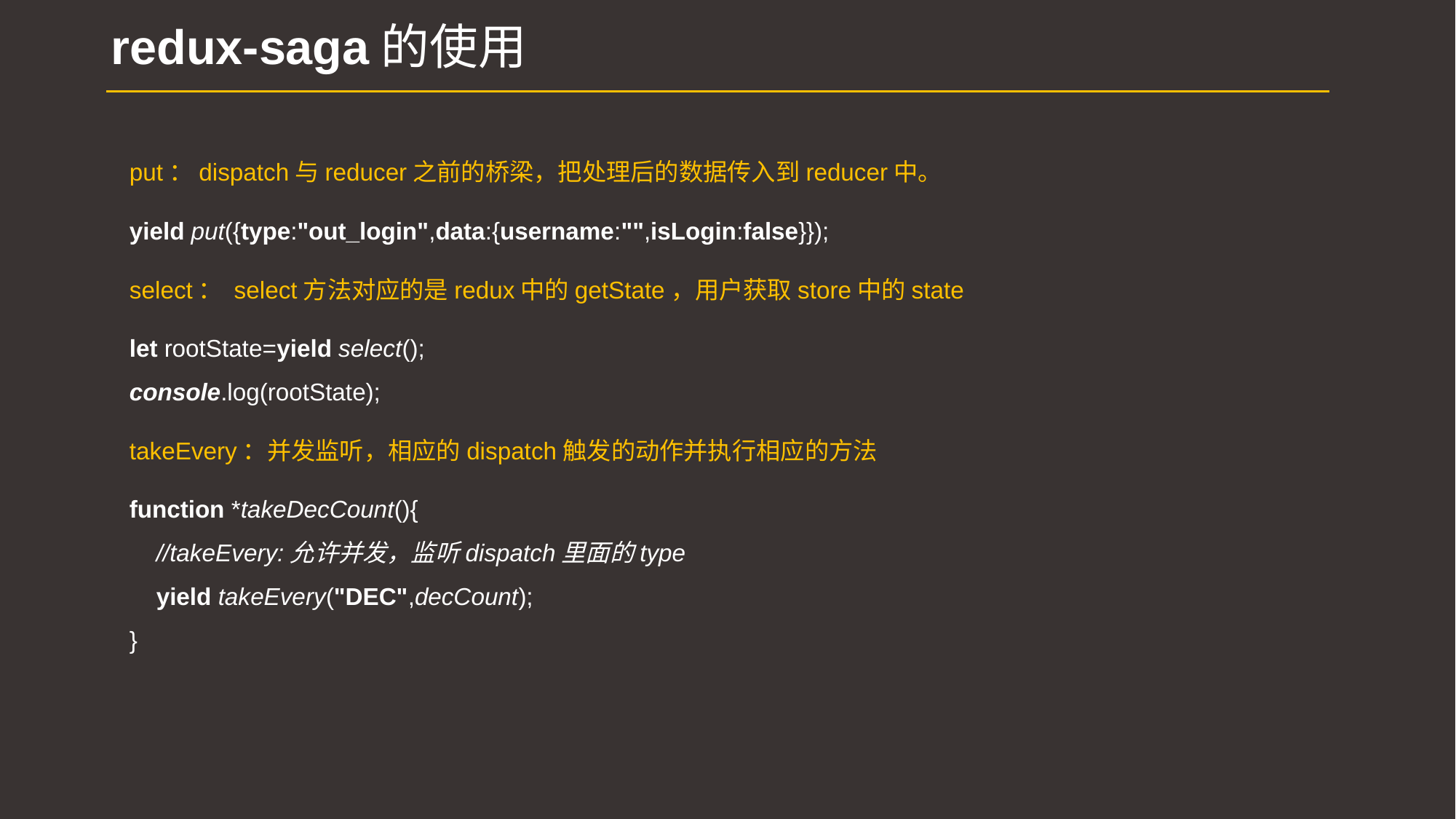

# redux-saga的使用
put：dispatch与reducer之前的桥梁，把处理后的数据传入到reducer中。
yield put({type:"out_login",data:{username:"",isLogin:false}});
select： select方法对应的是redux中的getState，用户获取store中的state
let rootState=yield select();
console.log(rootState);
takeEvery：并发监听，相应的dispatch触发的动作并执行相应的方法
function *takeDecCount(){
    //takeEvery:允许并发，监听dispatch里面的type
    yield takeEvery("DEC",decCount);
}